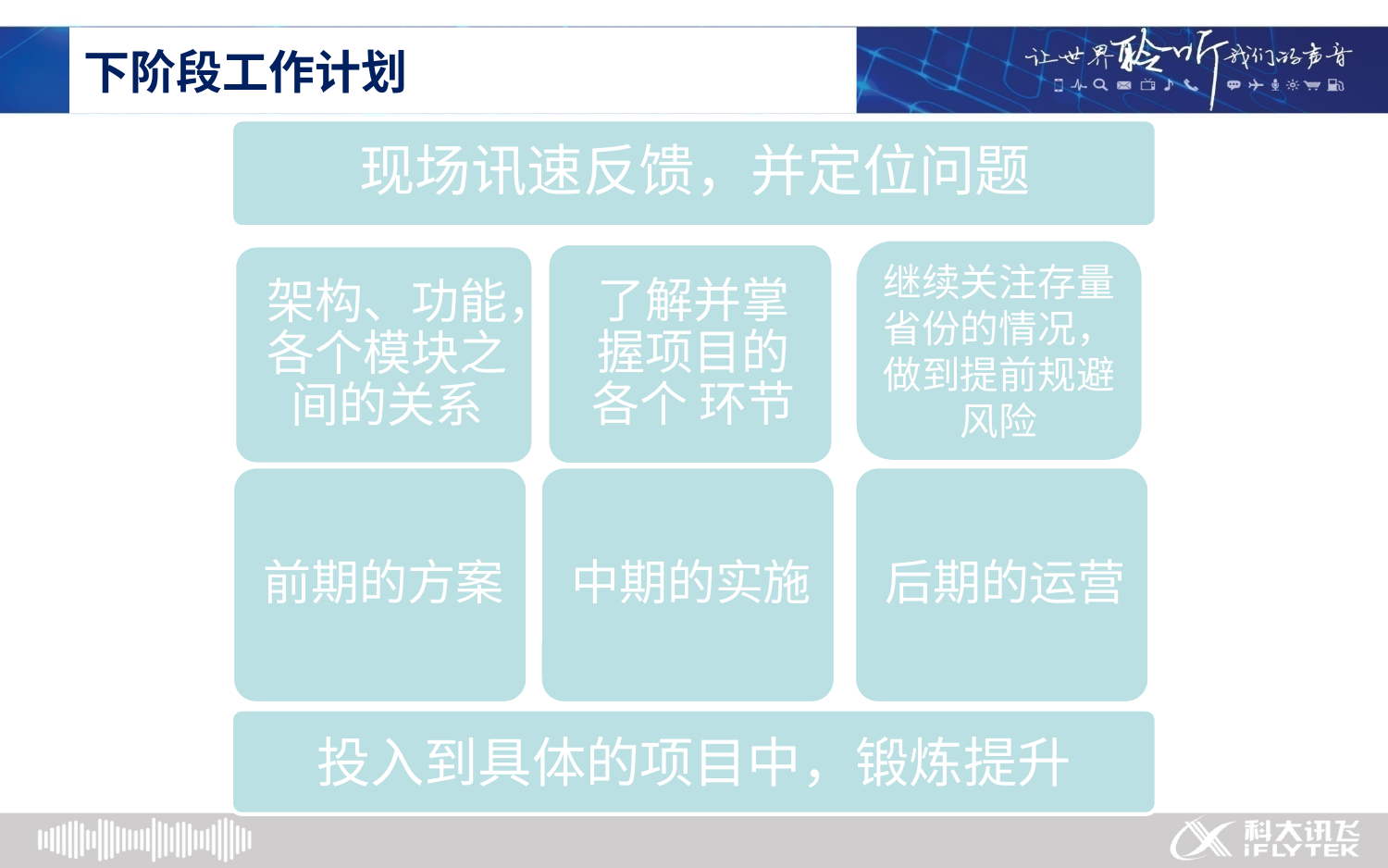

# 下阶段工作计划
现场讯速反馈，并定位问题
架构、功能，各个模块之间的关系
前期的方案
中期的实施
了解并掌握项目的各个 环节
后期的运营
继续关注存量省份的情况，做到提前规避风险

投入到具体的项目中，锻炼提升